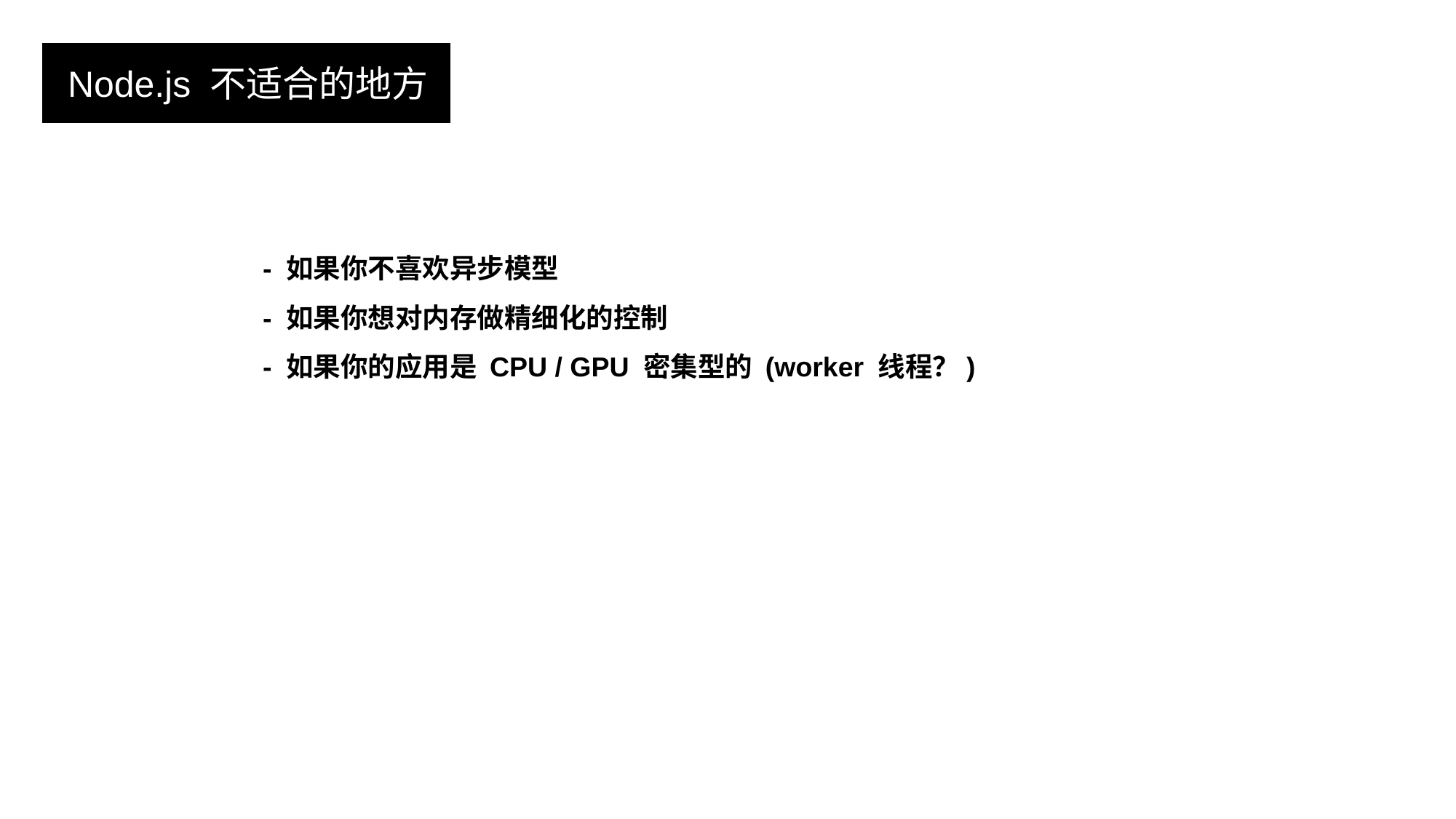

Node.js 不适合的地方
 - 如果你不喜欢异步模型
 - 如果你想对内存做精细化的控制
 - 如果你的应用是 CPU / GPU 密集型的 (worker 线程？)